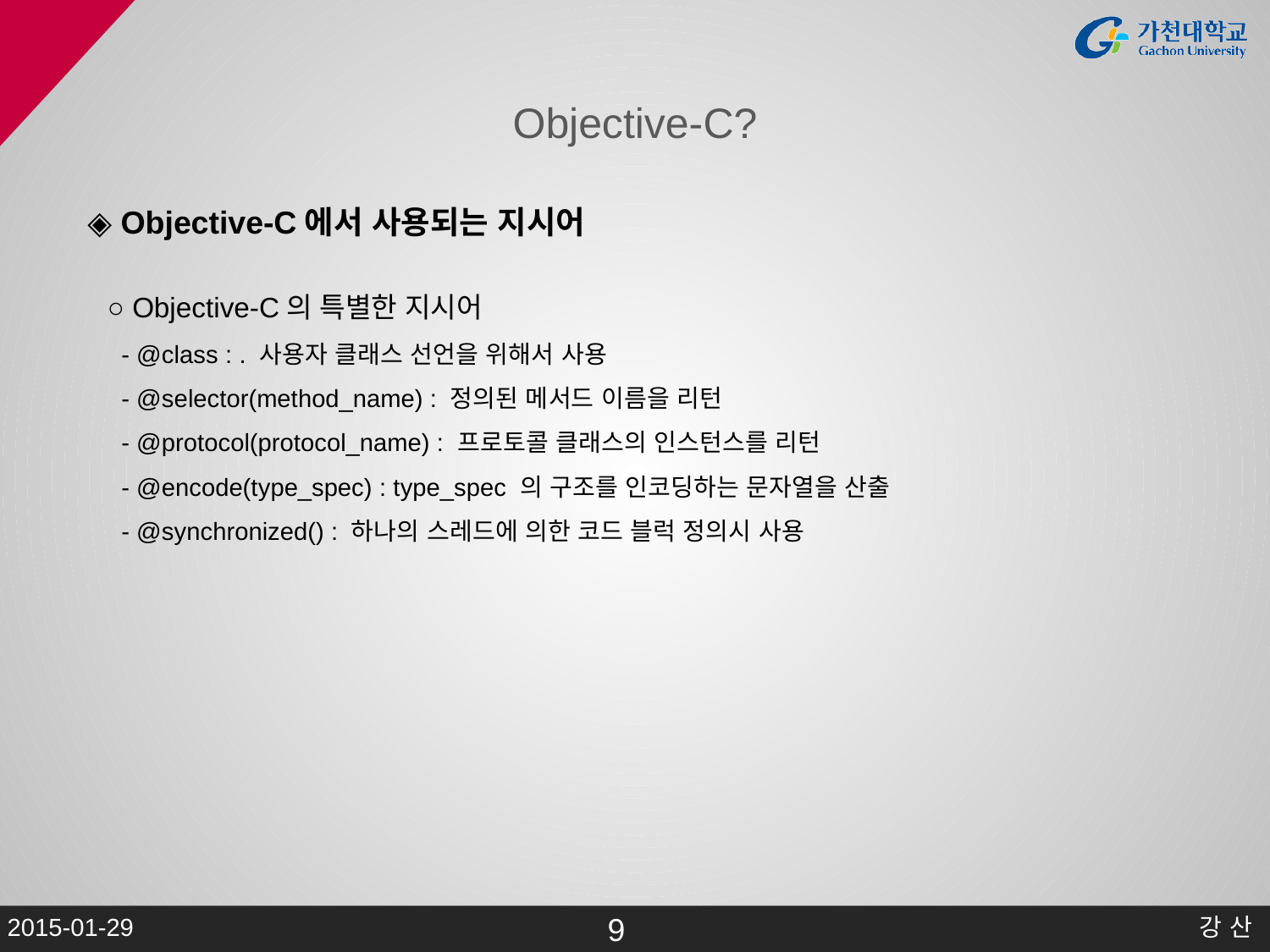

# Objective-C?
◈ Objective-C에서 사용되는 지시어
○ Objective-C의 특별한 지시어
  - @class : . 사용자 클래스 선언을 위해서 사용
  - @selector(method_name) : 정의된 메서드 이름을 리턴
  - @protocol(protocol_name) : 프로토콜 클래스의 인스턴스를 리턴
  - @encode(type_spec) : type_spec 의 구조를 인코딩하는 문자열을 산출
  - @synchronized() : 하나의 스레드에 의한 코드 블럭 정의시 사용
2015-01-29
강 산